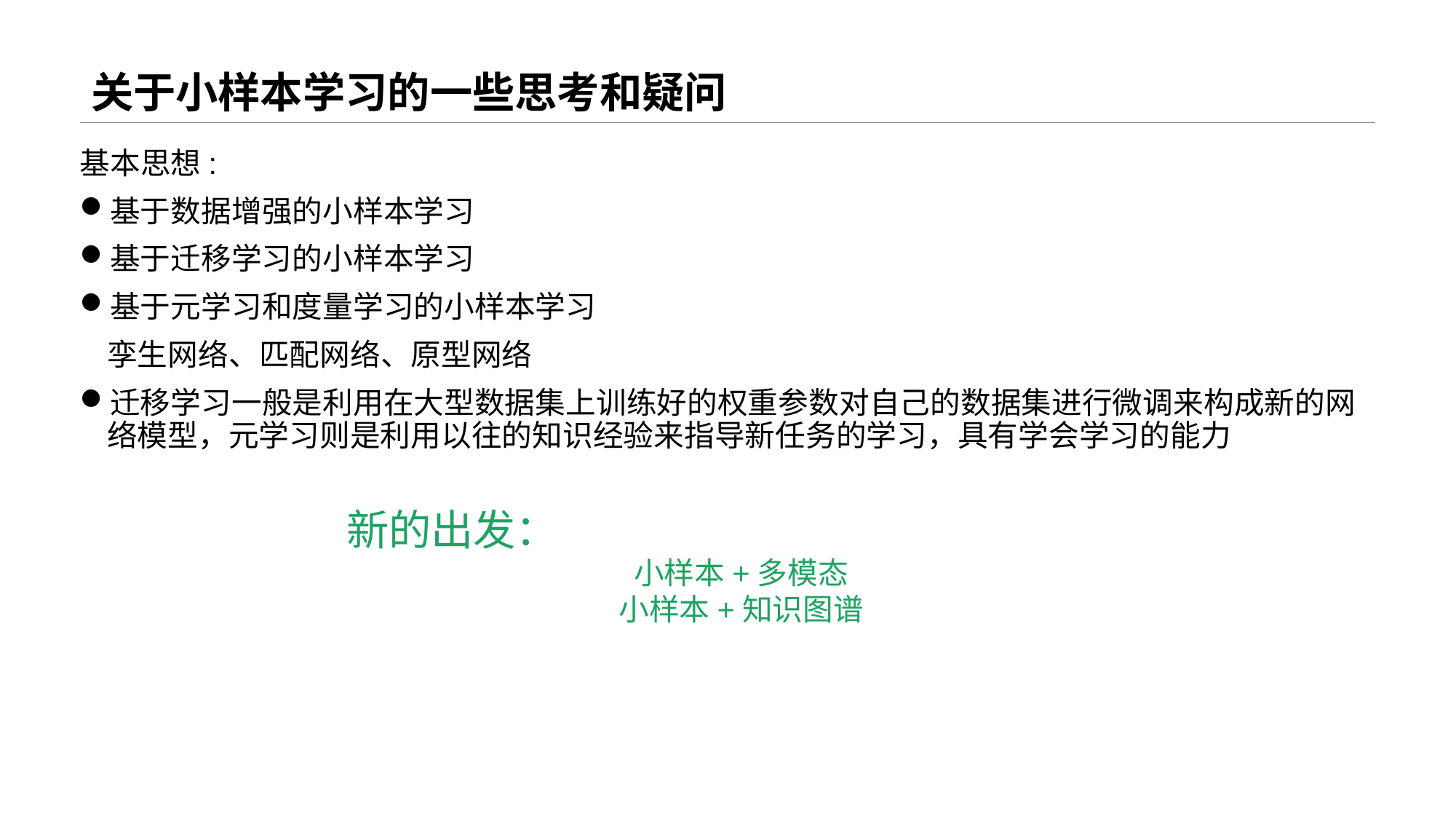

# 关于小样本学习的一些思考和疑问
基本思想:
基于数据增强的小样本学习
基于迁移学习的小样本学习
基于元学习和度量学习的小样本学习
   孪生网络、匹配网络、原型网络
迁移学习一般是利用在大型数据集上训练好的权重参数对自己的数据集进行微调来构成新的网络模型，元学习则是利用以往的知识经验来指导新任务的学习，具有学会学习的能力

新的出发：
小样本+多模态
小样本+知识图谱